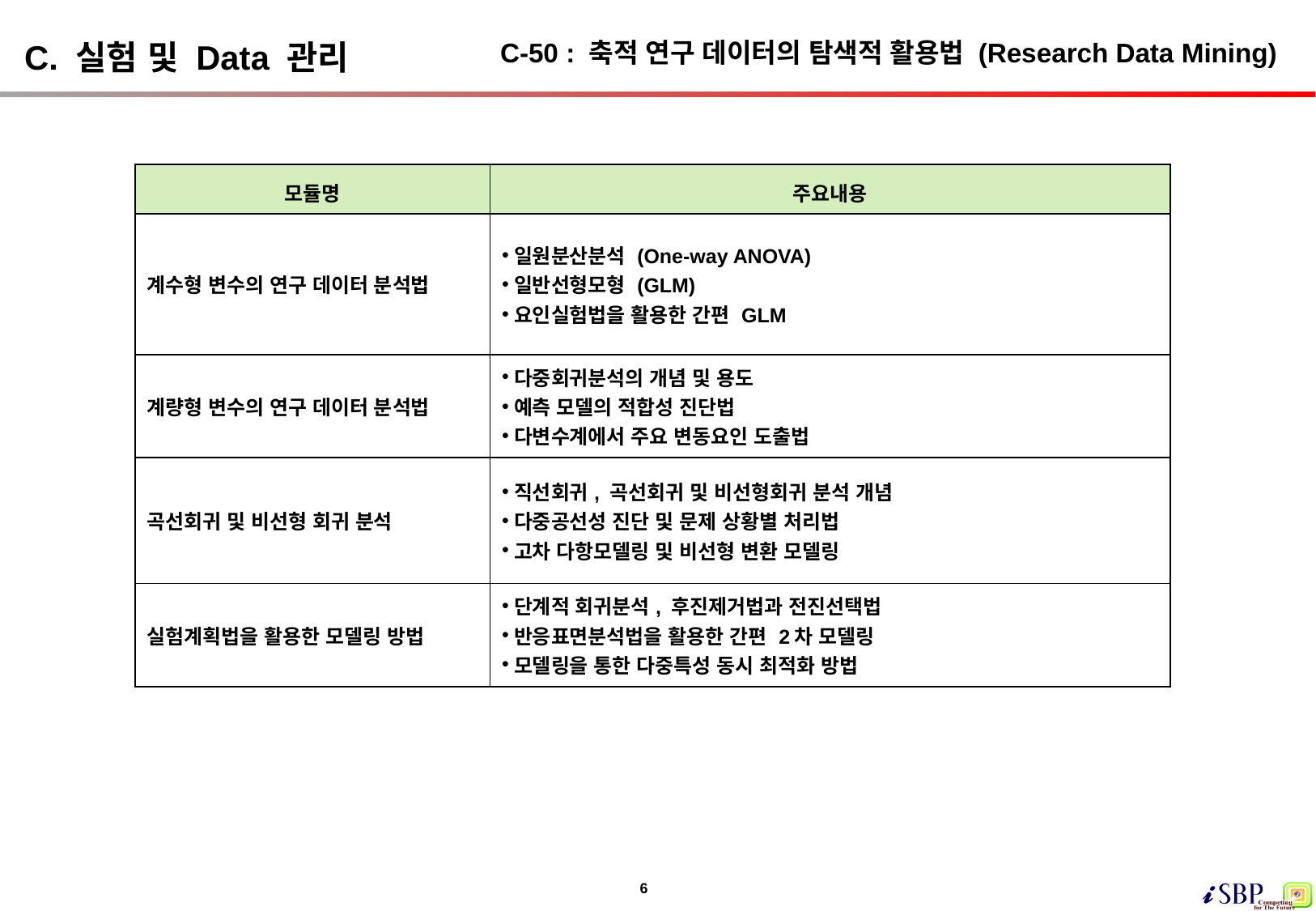

# C-50 : 축적 연구 데이터의 탐색적 활용법 (Research Data Mining)
C. 실험 및 Data 관리
| 모듈명 | 주요내용 |
| --- | --- |
| 계수형 변수의 연구 데이터 분석법 | 일원분산분석 (One-way ANOVA) 일반선형모형 (GLM) 요인실험법을 활용한 간편 GLM |
| 계량형 변수의 연구 데이터 분석법 | 다중회귀분석의 개념 및 용도 예측 모델의 적합성 진단법 다변수계에서 주요 변동요인 도출법 |
| 곡선회귀 및 비선형 회귀 분석 | 직선회귀, 곡선회귀 및 비선형회귀 분석 개념 다중공선성 진단 및 문제 상황별 처리법 고차 다항모델링 및 비선형 변환 모델링 |
| 실험계획법을 활용한 모델링 방법 | 단계적 회귀분석, 후진제거법과 전진선택법 반응표면분석법을 활용한 간편 2차 모델링 모델링을 통한 다중특성 동시 최적화 방법 |
6